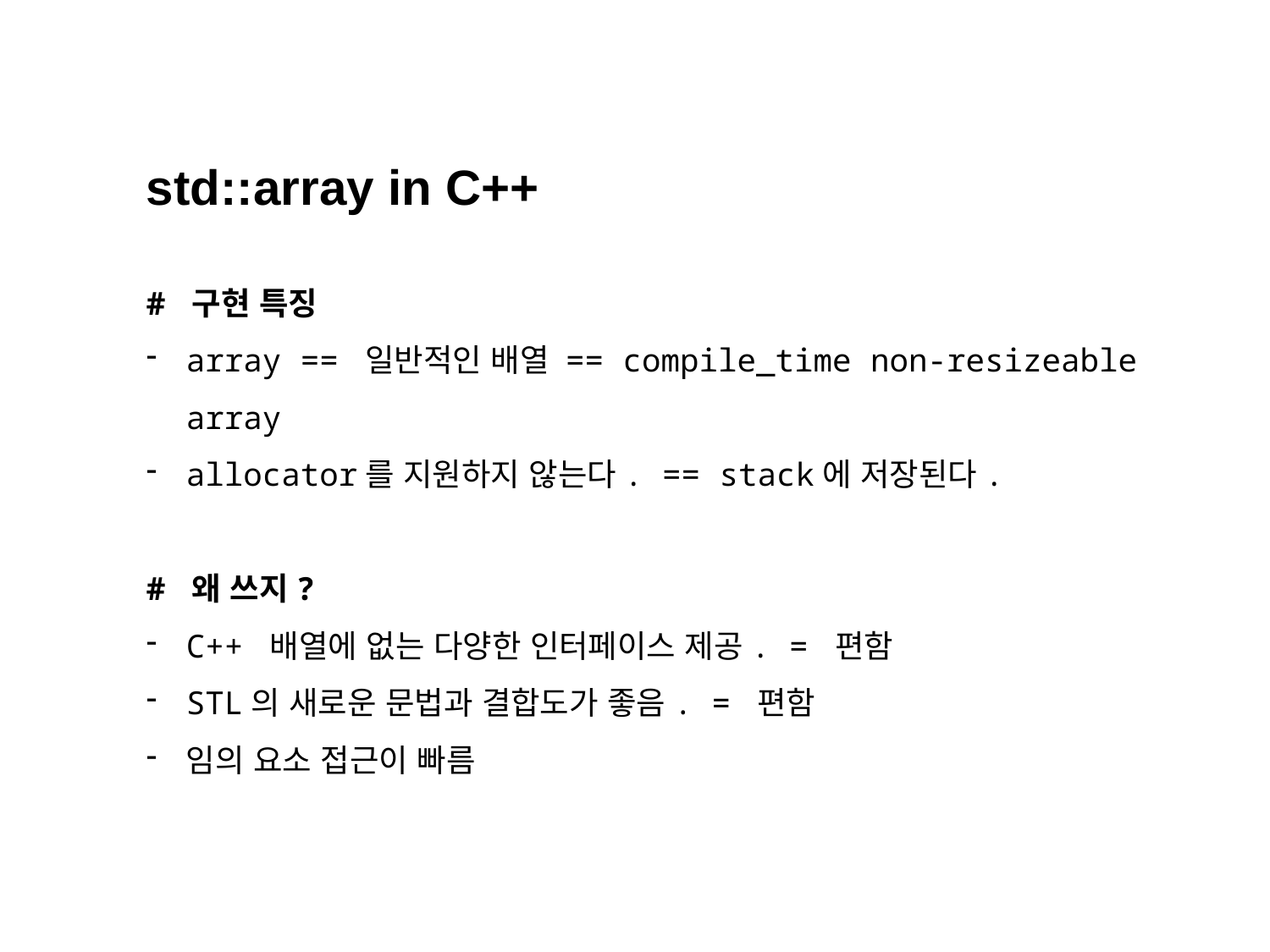

std::array in C++
# 구현 특징
array == 일반적인 배열 == compile_time non-resizeable array
allocator를 지원하지 않는다. == stack에 저장된다.

# 왜 쓰지?
C++ 배열에 없는 다양한 인터페이스 제공. = 편함
STL의 새로운 문법과 결합도가 좋음. = 편함
임의 요소 접근이 빠름